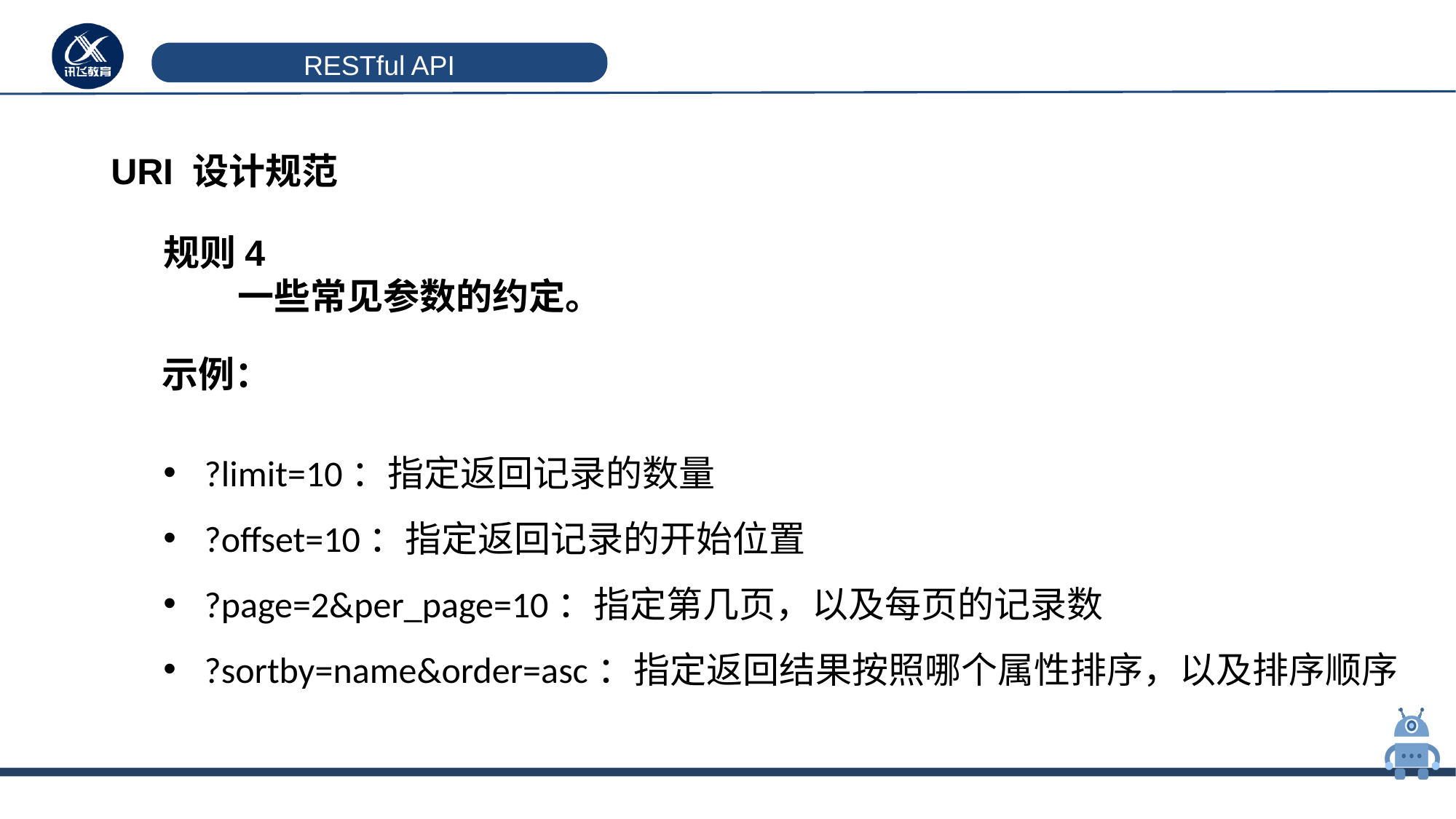

# RESTful API
URI 设计规范
规则4
        一些常见参数的约定。
示例：
?limit=10：指定返回记录的数量
?offset=10：指定返回记录的开始位置
?page=2&per_page=10：指定第几页，以及每页的记录数
?sortby=name&order=asc：指定返回结果按照哪个属性排序，以及排序顺序